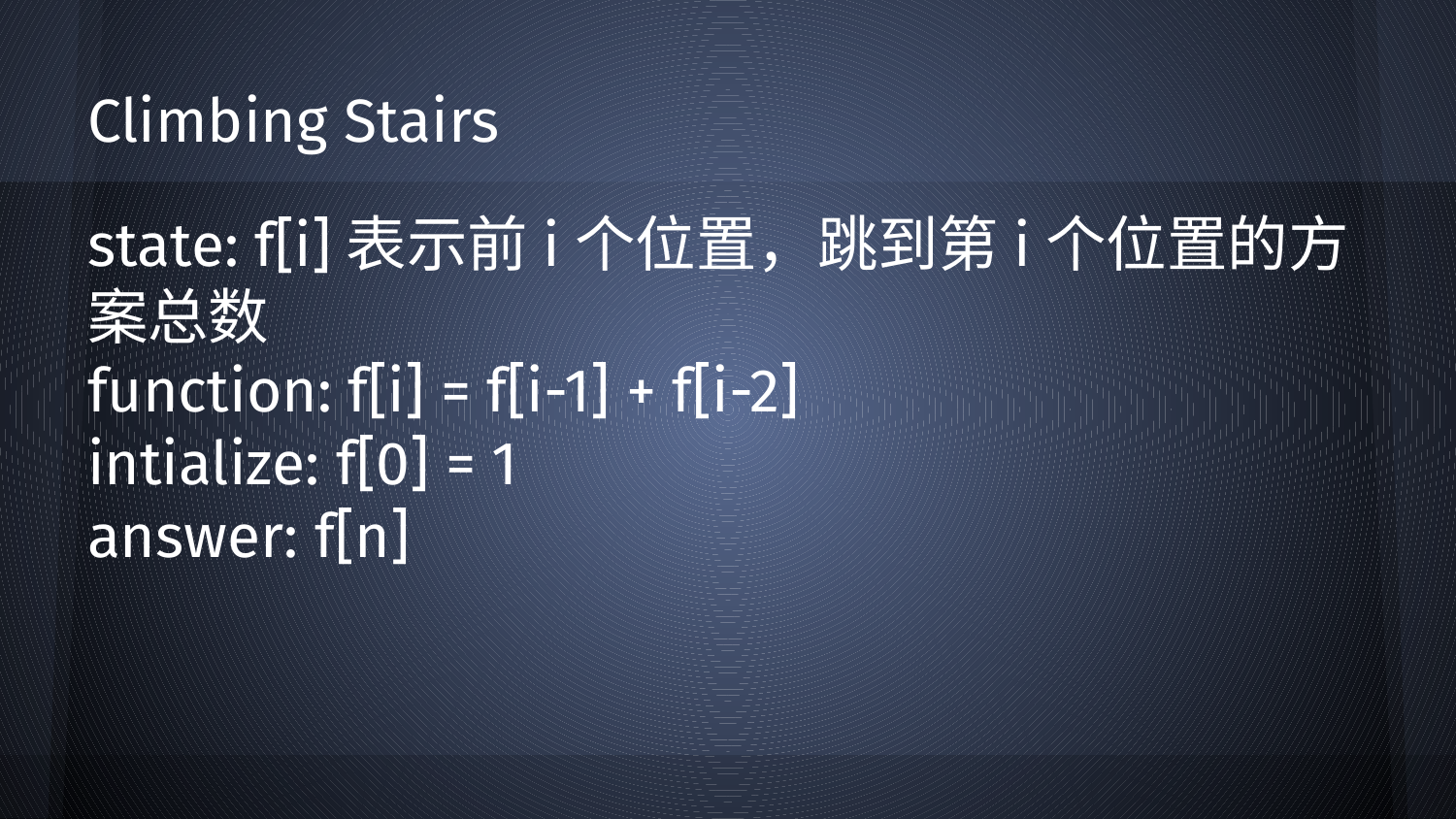

# Climbing Stairs
state: f[i]表示前i个位置，跳到第i个位置的方案总数
function: f[i] = f[i-1] + f[i-2]
intialize: f[0] = 1
answer: f[n]